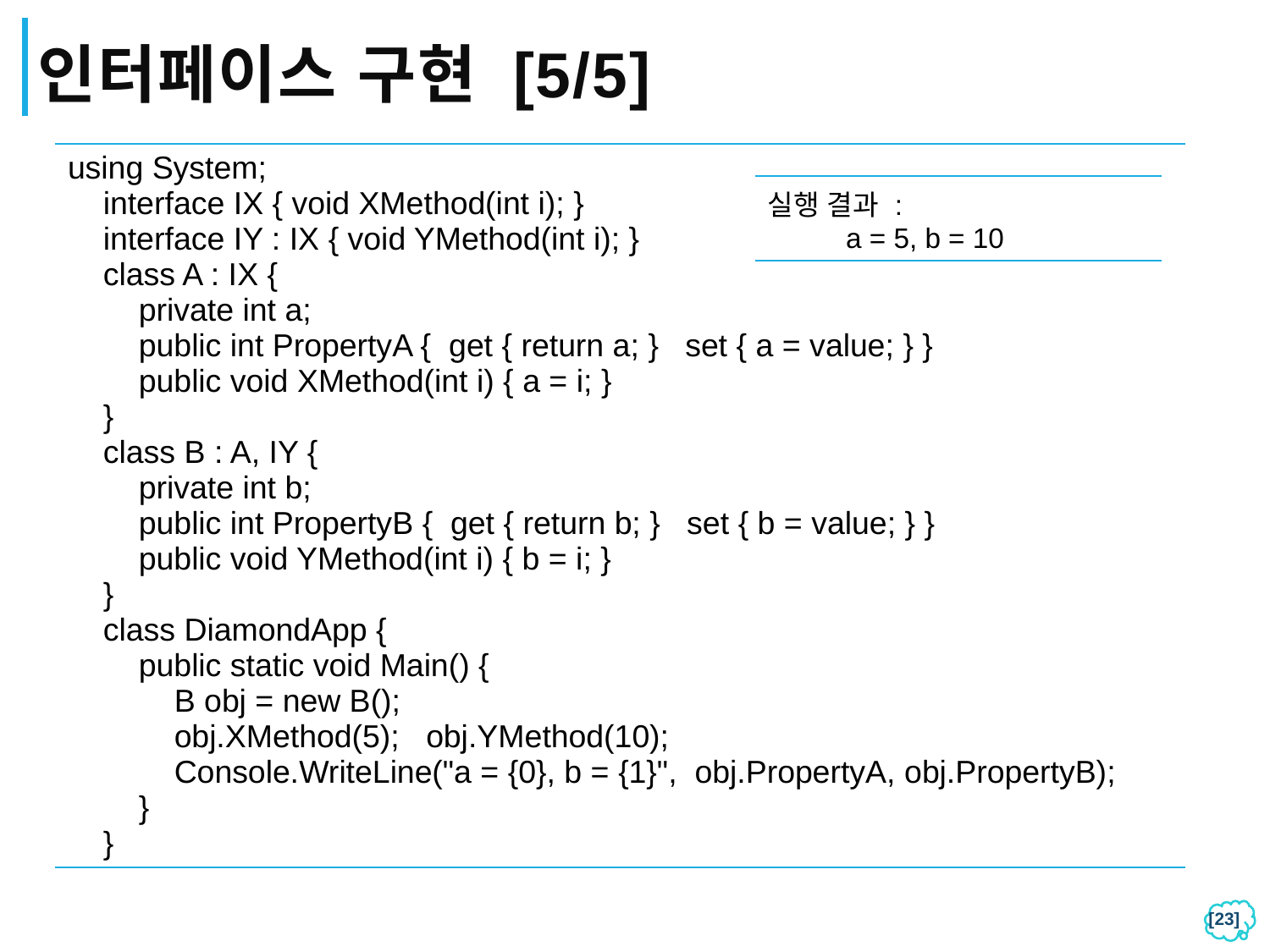

# 인터페이스 구현 [5/5]
| using System;     interface IX { void XMethod(int i); }     interface IY : IX { void YMethod(int i); }     class A : IX {         private int a;         public int PropertyA {  get { return a; }   set { a = value; } }         public void XMethod(int i) { a = i; }     }     class B : A, IY {         private int b;         public int PropertyB {  get { return b; }   set { b = value; } }         public void YMethod(int i) { b = i; }     }     class DiamondApp {         public static void Main() {             B obj = new B();             obj.XMethod(5);   obj.YMethod(10);             Console.WriteLine("a = {0}, b = {1}",  obj.PropertyA, obj.PropertyB);         }     } |
| --- |
| 실행 결과 : a = 5, b = 10 |
| --- |
[23]